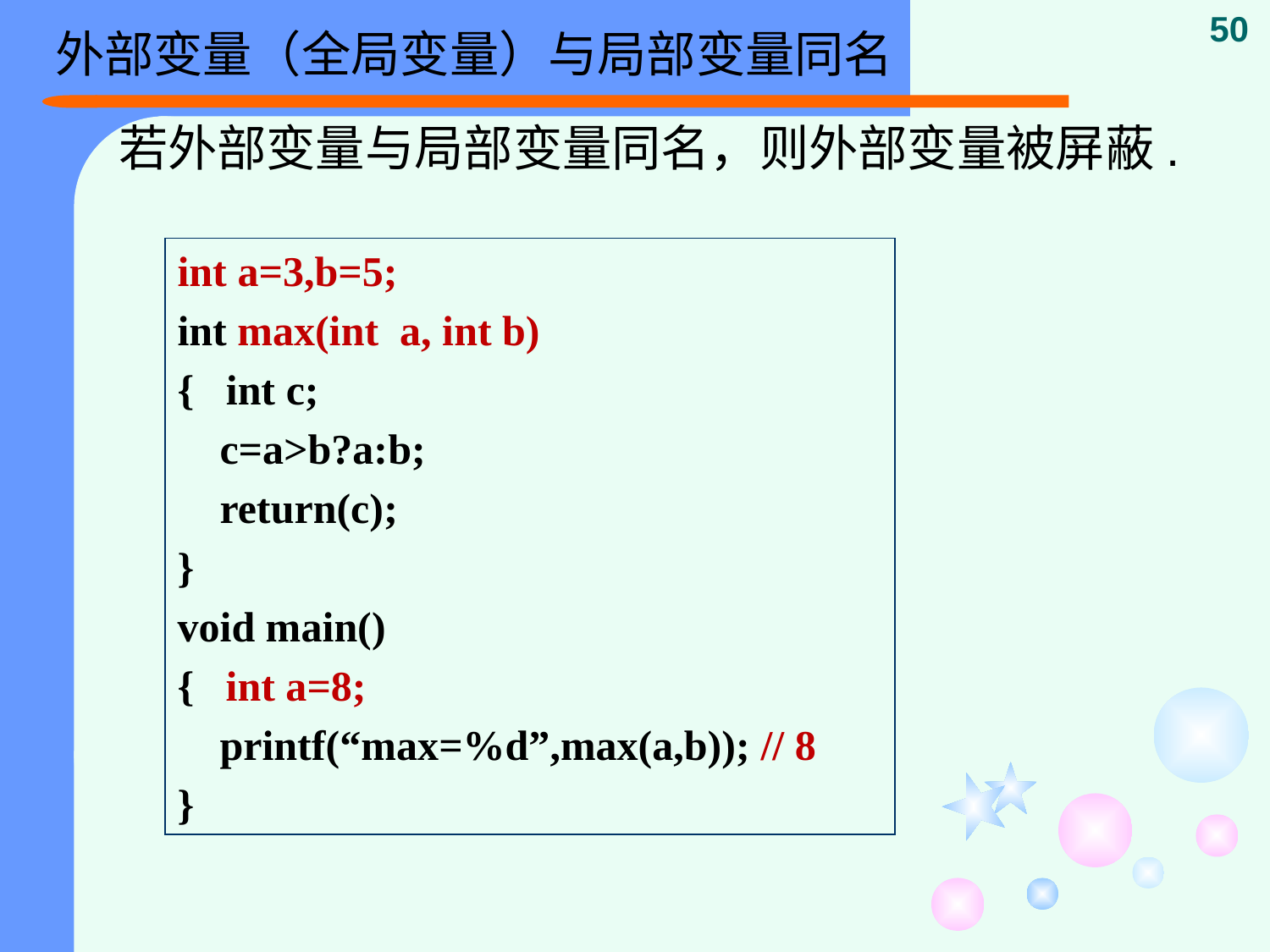

外部变量（全局变量）与局部变量同名
50
若外部变量与局部变量同名，则外部变量被屏蔽.

int a=3,b=5;
int max(int  a, int b)
{   int c;
    c=a>b?a:b;
    return(c);
}
void main()
{   int a=8;
    printf(“max=%d”,max(a,b)); // 8
}